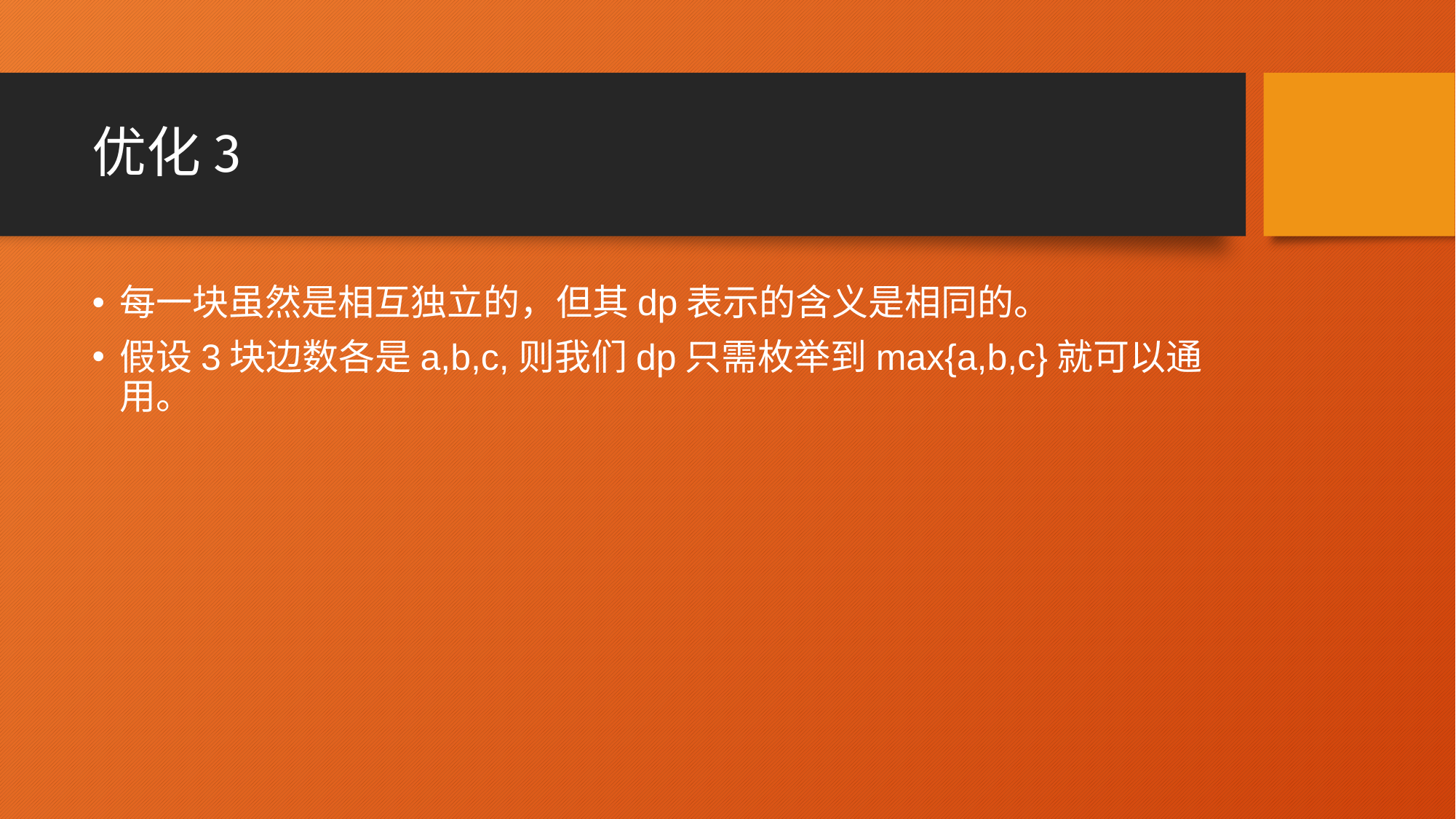

# 优化3
每一块虽然是相互独立的，但其dp表示的含义是相同的。
假设3块边数各是a,b,c,则我们dp只需枚举到max{a,b,c}就可以通用。